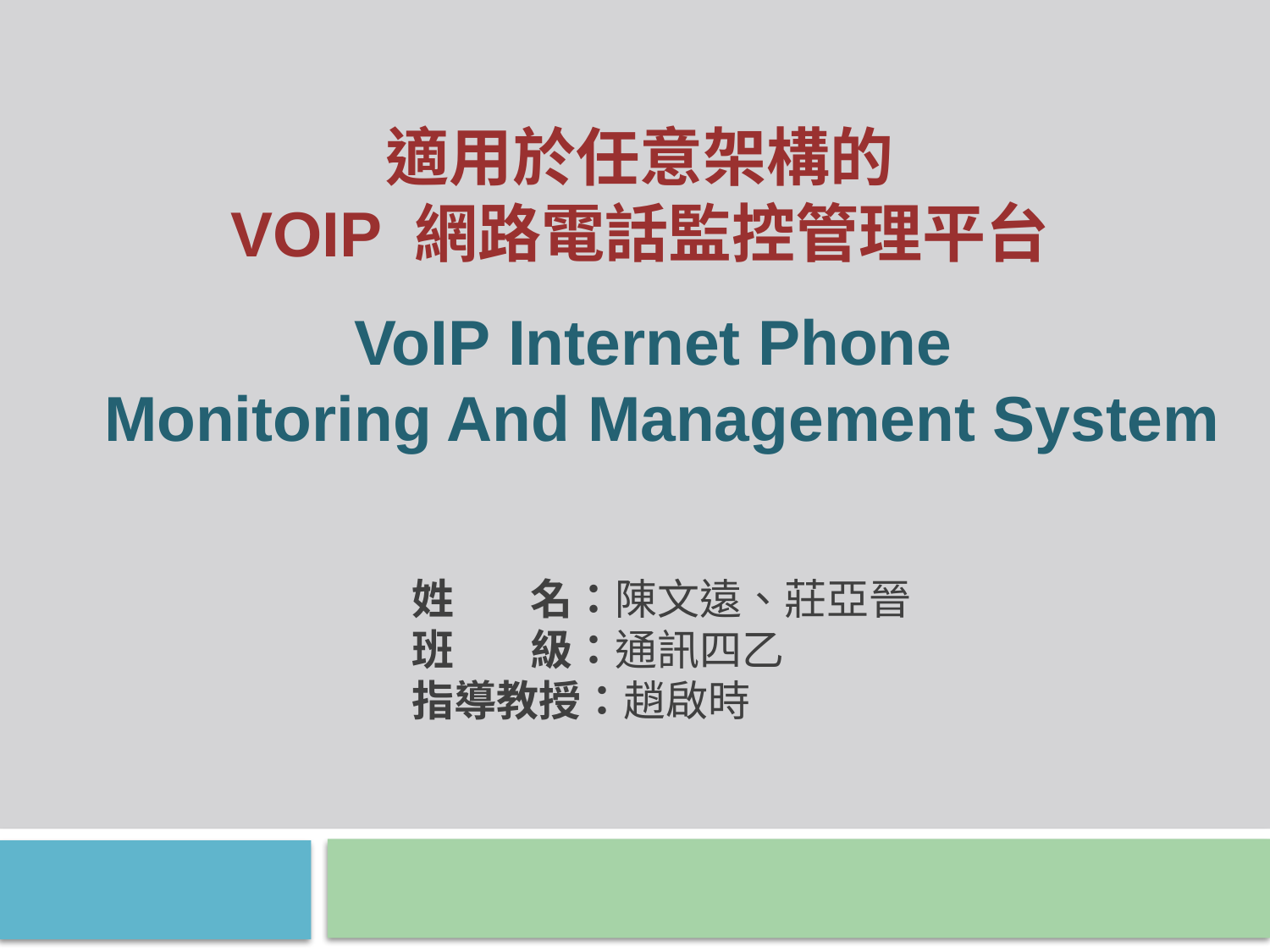

# 適用於任意架構的 Voip 網路電話監控管理平台
VoIP Internet Phone
Monitoring And Management System
姓        名：陳文遠、莊亞晉
班        級：通訊四乙
指導教授：趙啟時